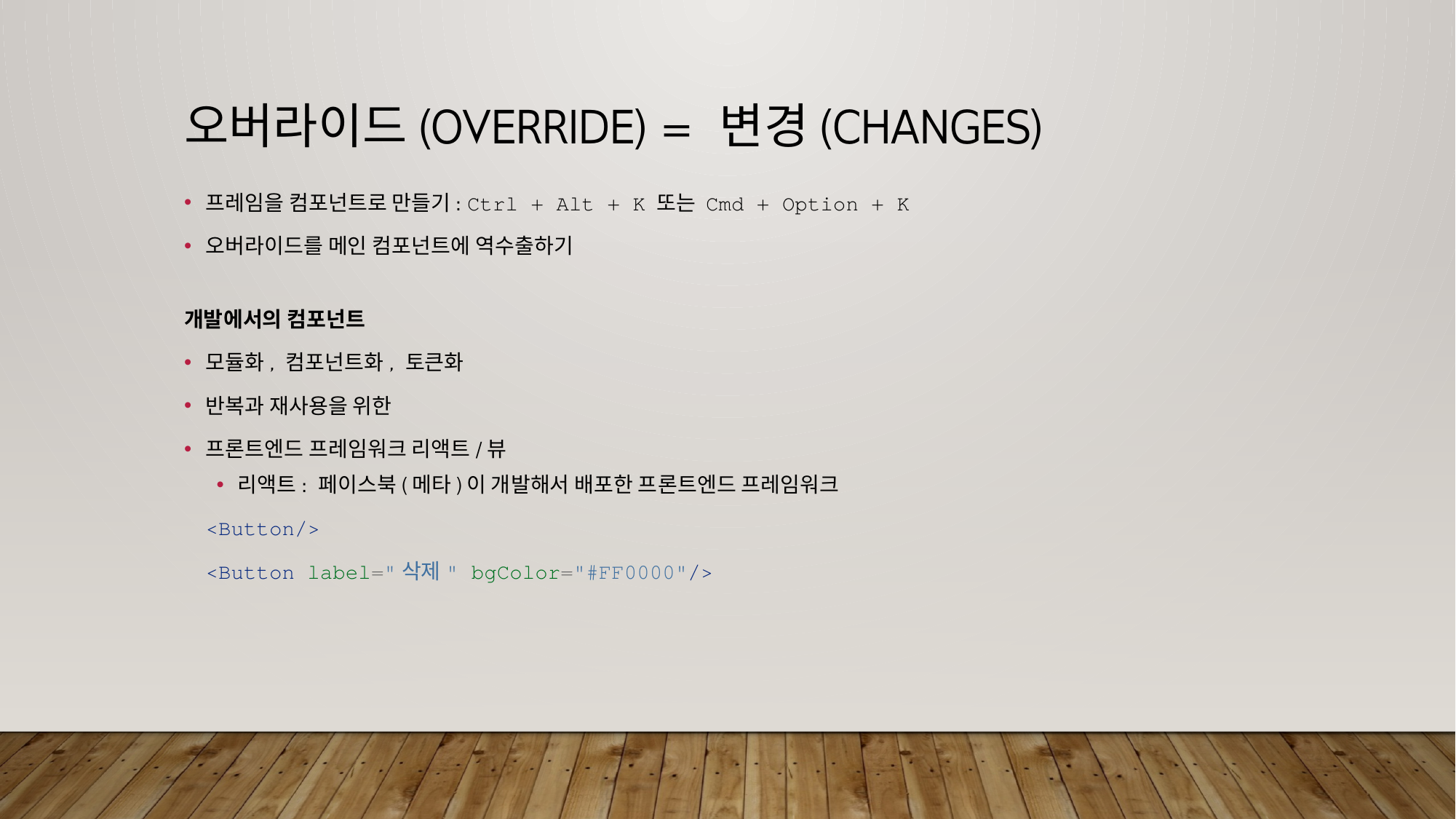

# 오버라이드(Override) = 변경(Changes)
프레임을 컴포넌트로 만들기: Ctrl + Alt + K 또는 Cmd + Option + K
오버라이드를 메인 컴포넌트에 역수출하기
개발에서의 컴포넌트
모듈화, 컴포넌트화, 토큰화
반복과 재사용을 위한
프론트엔드 프레임워크 리액트/뷰
리액트: 페이스북(메타)이 개발해서 배포한 프론트엔드 프레임워크
<Button/>
<Button label="삭제" bgColor="#FF0000"/>